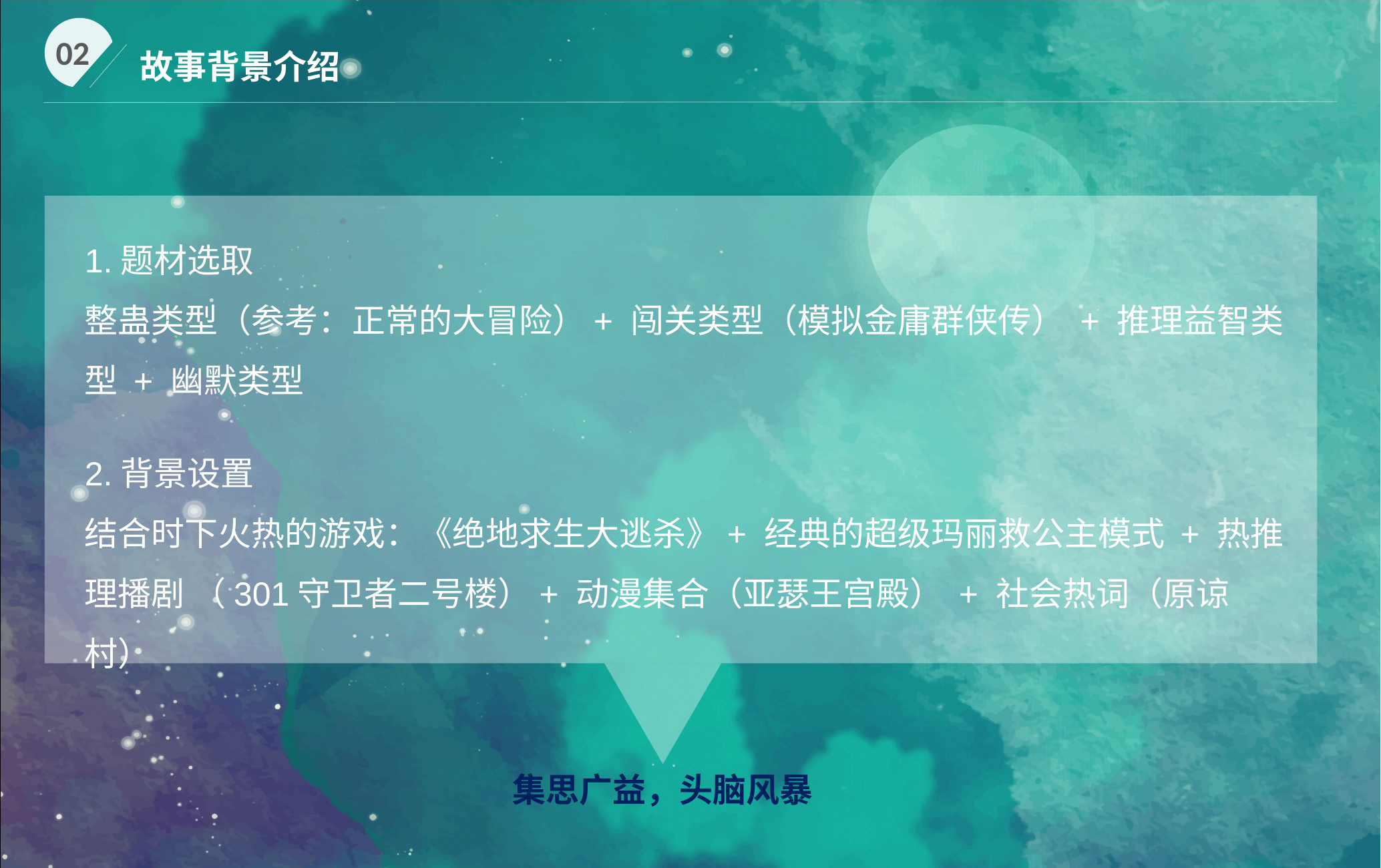

02
故事背景介绍

1.题材选取
整蛊类型（参考：正常的大冒险）+ 闯关类型（模拟金庸群侠传） + 推理益智类型 + 幽默类型
2.背景设置
结合时下火热的游戏：《绝地求生大逃杀》+ 经典的超级玛丽救公主模式 + 热推理播剧 （301守卫者二号楼）+ 动漫集合（亚瑟王宫殿） + 社会热词（原谅村）

集思广益，头脑风暴